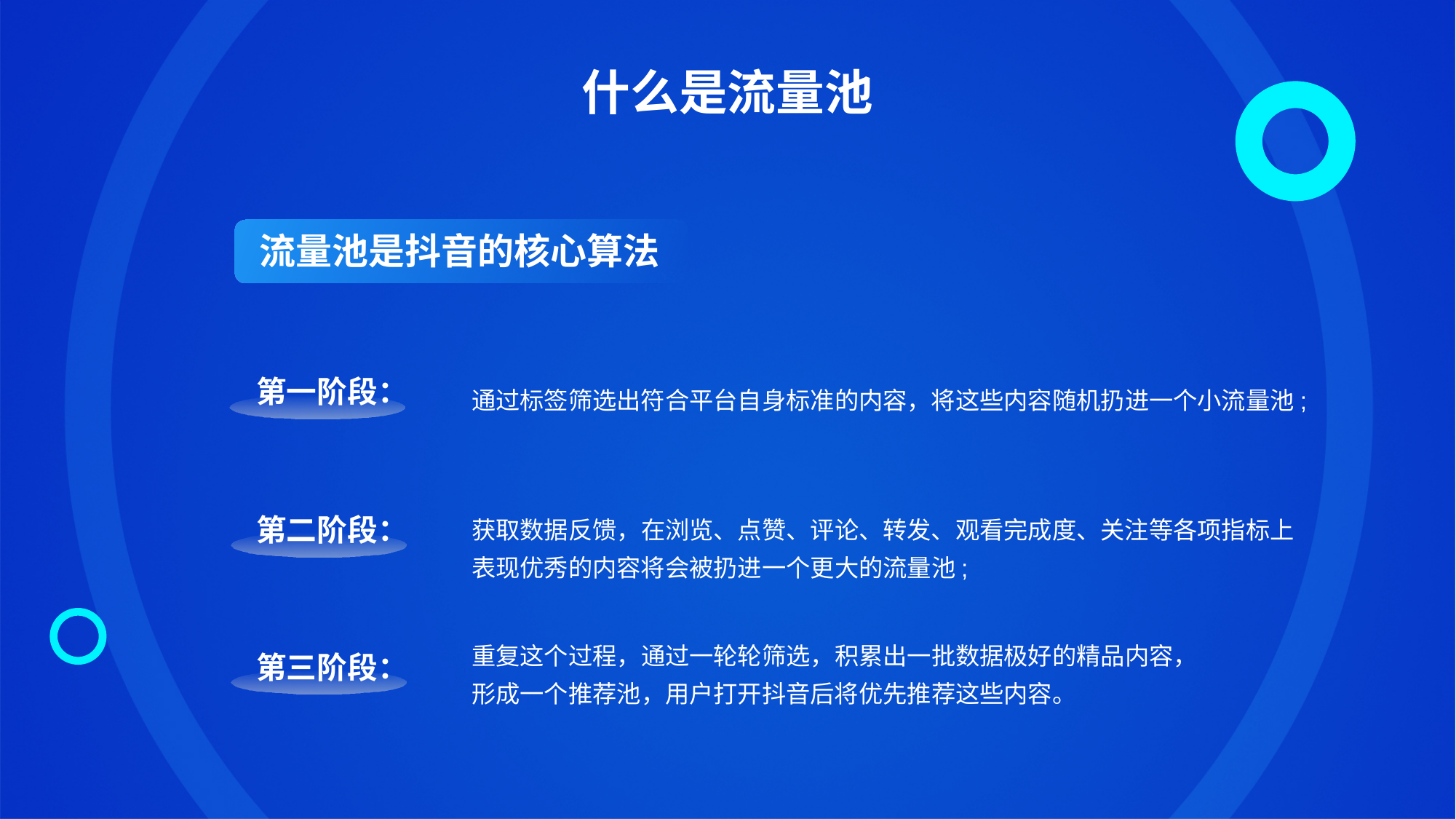

什么是流量池

流量池是抖音的核心算法
第一阶段：

通过标签筛选出符合平台自身标准的内容，将这些内容随机扔进一个小流量池;
获取数据反馈，在浏览、点赞、评论、转发、观看完成度、关注等各项指标上表现优秀的内容将会被扔进一个更大的流量池;
第二阶段：

重复这个过程，通过一轮轮筛选，积累出一批数据极好的精品内容，形成一个推荐池，用户打开抖音后将优先推荐这些内容。
第三阶段：